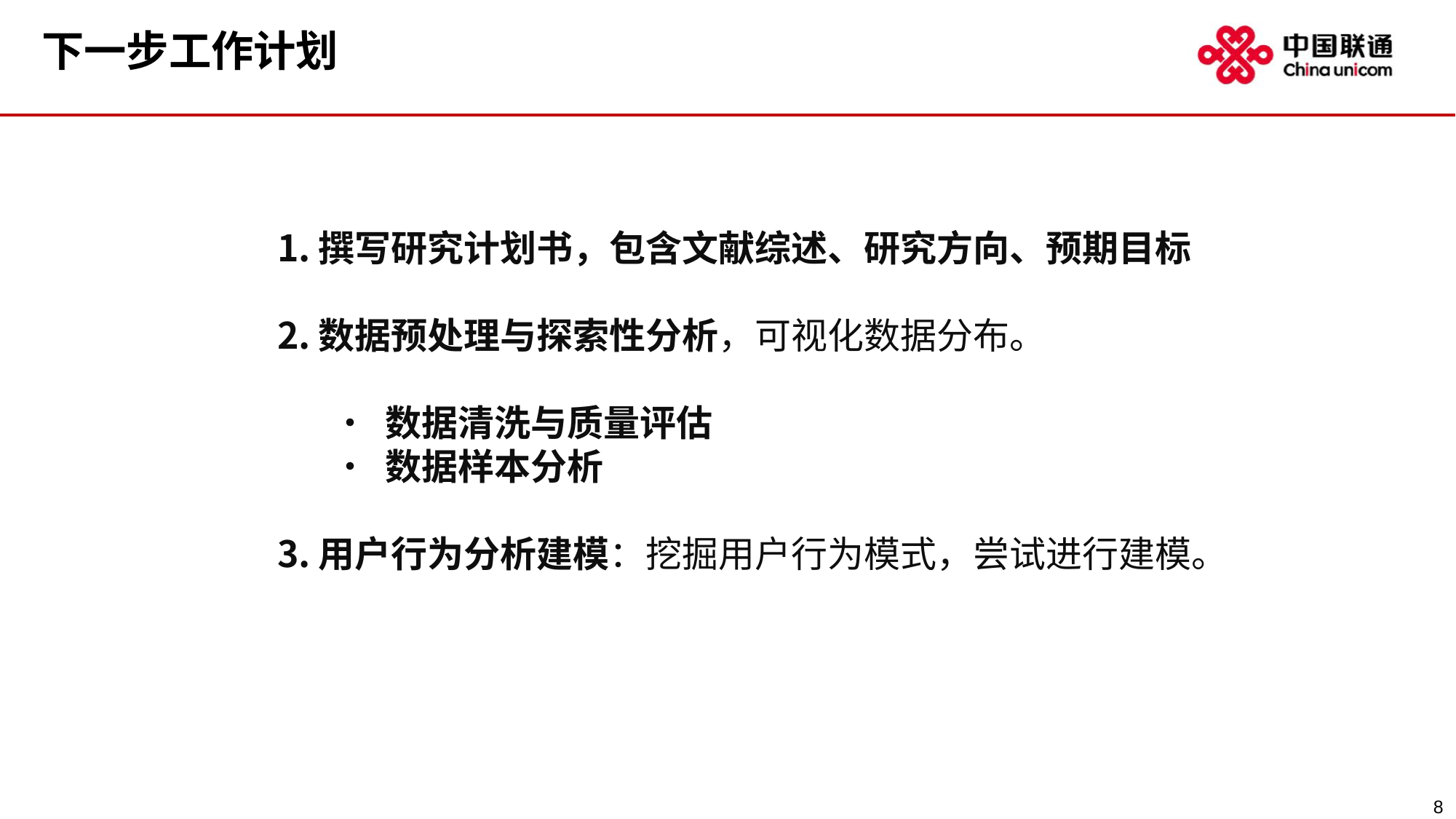

下一步工作计划
撰写研究计划书，包含文献综述、研究方向、预期目标

数据预处理与探索性分析，可视化数据分布。

• 数据清洗与质量评估
• 数据样本分析

用户行为分析建模：挖掘用户行为模式，尝试进行建模。